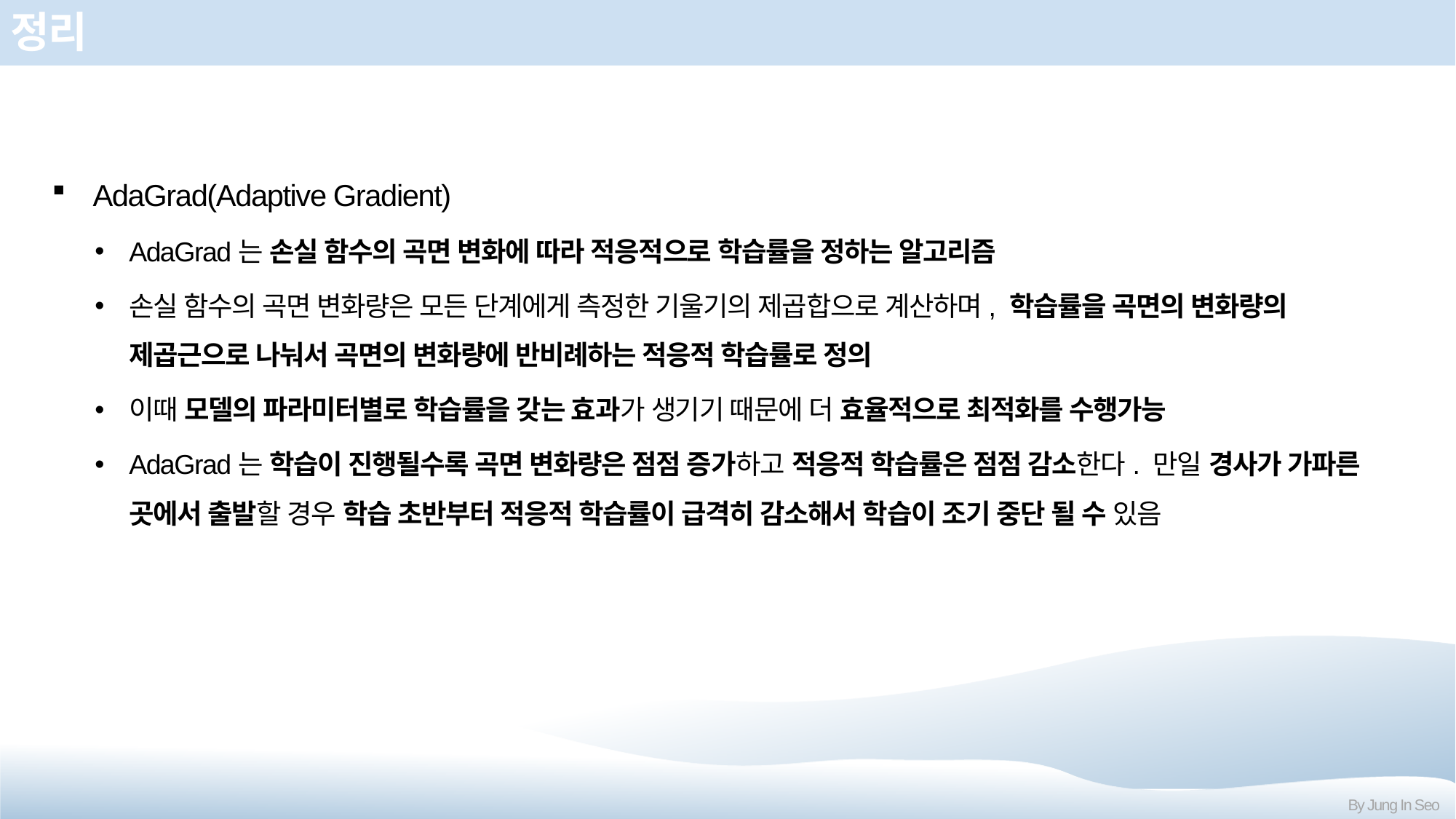

# 정리
AdaGrad(Adaptive Gradient)
AdaGrad는 손실 함수의 곡면 변화에 따라 적응적으로 학습률을 정하는 알고리즘
손실 함수의 곡면 변화량은 모든 단계에게 측정한 기울기의 제곱합으로 계산하며, 학습률을 곡면의 변화량의 제곱근으로 나눠서 곡면의 변화량에 반비례하는 적응적 학습률로 정의
이때 모델의 파라미터별로 학습률을 갖는 효과가 생기기 때문에 더 효율적으로 최적화를 수행가능
AdaGrad는 학습이 진행될수록 곡면 변화량은 점점 증가하고 적응적 학습률은 점점 감소한다. 만일 경사가 가파른 곳에서 출발할 경우 학습 초반부터 적응적 학습률이 급격히 감소해서 학습이 조기 중단 될 수 있음